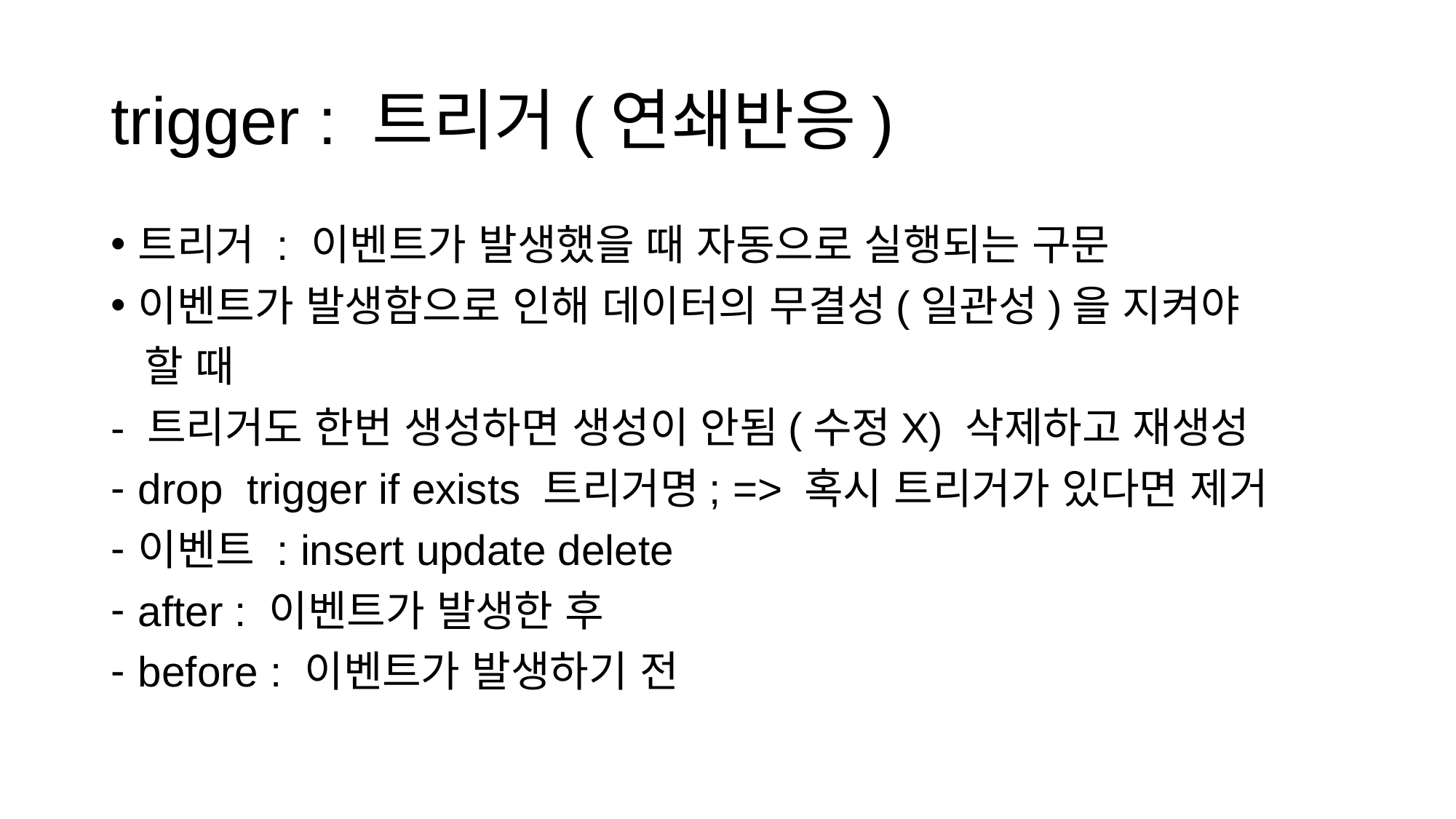

# trigger : 트리거(연쇄반응)
트리거 : 이벤트가 발생했을 때 자동으로 실행되는 구문
이벤트가 발생함으로 인해 데이터의 무결성(일관성)을 지켜야
  할 때
- 트리거도 한번 생성하면 생성이 안됨(수정X) 삭제하고 재생성
drop  trigger if exists 트리거명; => 혹시 트리거가 있다면 제거
이벤트 : insert update delete
after : 이벤트가 발생한 후
before : 이벤트가 발생하기 전